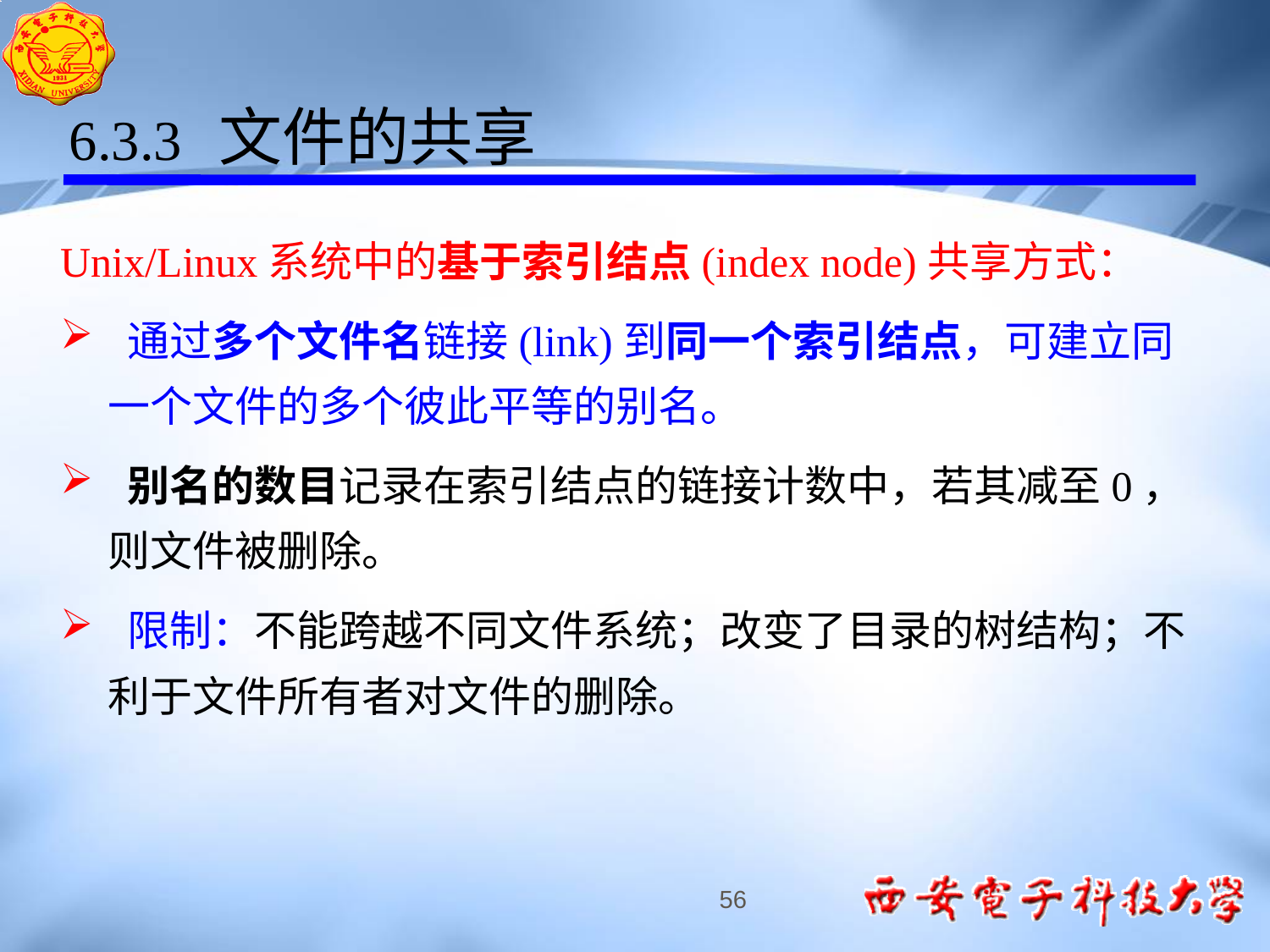

6.3.3 文件的共享
Unix/Linux系统中的基于索引结点(index node)共享方式：
 通过多个文件名链接(link)到同一个索引结点，可建立同一个文件的多个彼此平等的别名。
 别名的数目记录在索引结点的链接计数中，若其减至0，则文件被删除。
 限制：不能跨越不同文件系统；改变了目录的树结构；不利于文件所有者对文件的删除。
56